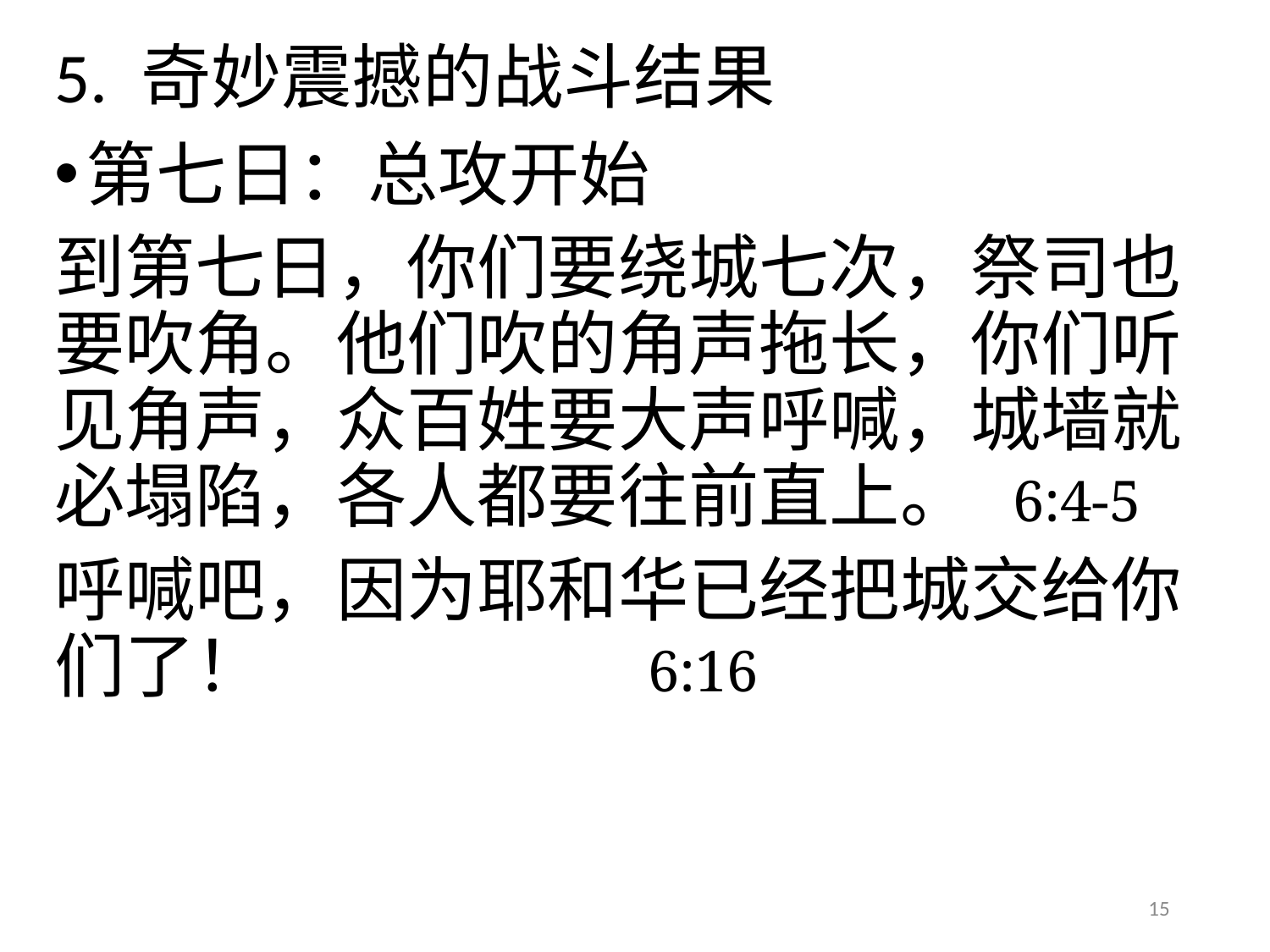

# 5. 奇妙震撼的战斗结果
第七日：总攻开始
到第七日，你们要绕城七次，祭司也要吹角。他们吹的角声拖长，你们听见角声，众百姓要大声呼喊，城墙就必塌陷，各人都要往前直上。  6:4-5
呼喊吧，因为耶和华已经把城交给你们了！                       6:16

15